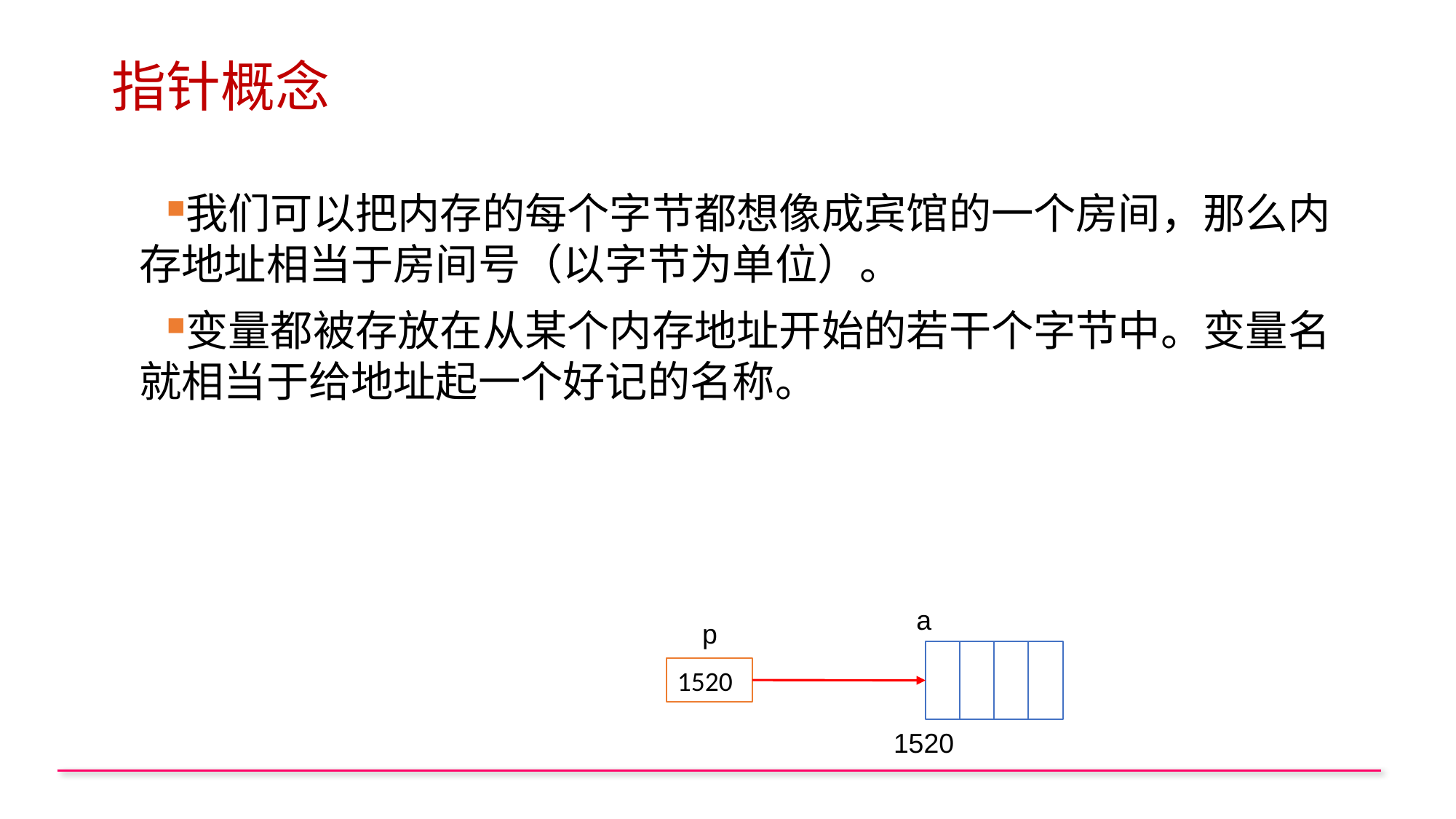

# 指针概念
我们可以把内存的每个字节都想像成宾馆的一个房间，那么内存地址相当于房间号（以字节为单位）。
变量都被存放在从某个内存地址开始的若干个字节中。变量名就相当于给地址起一个好记的名称。
a
p

1520
1520